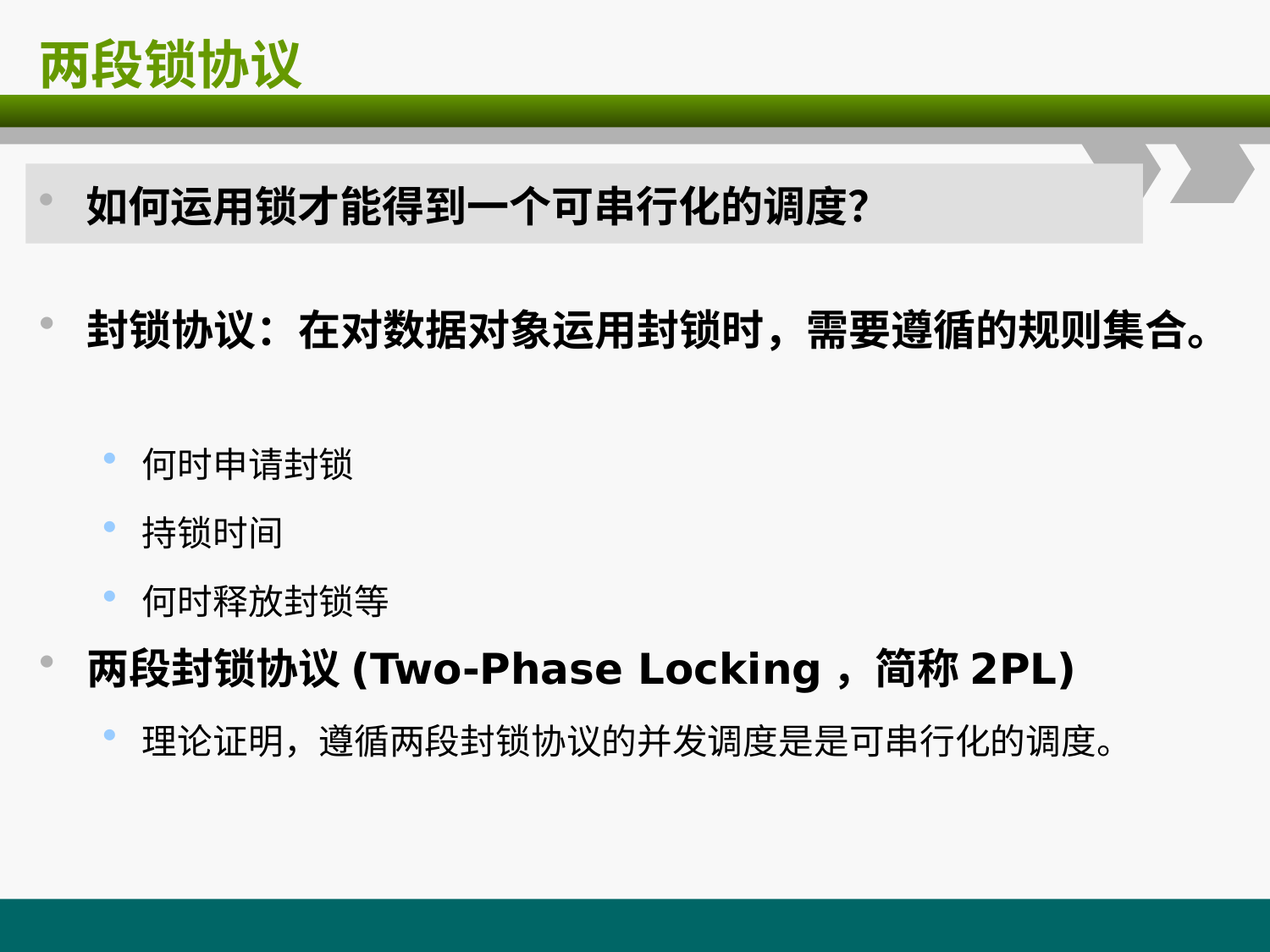

# 两段锁协议
如何运用锁才能得到一个可串行化的调度？
封锁协议：在对数据对象运用封锁时，需要遵循的规则集合。
何时申请封锁
持锁时间
何时释放封锁等
两段封锁协议(Two-Phase Locking，简称2PL)
理论证明，遵循两段封锁协议的并发调度是是可串行化的调度。